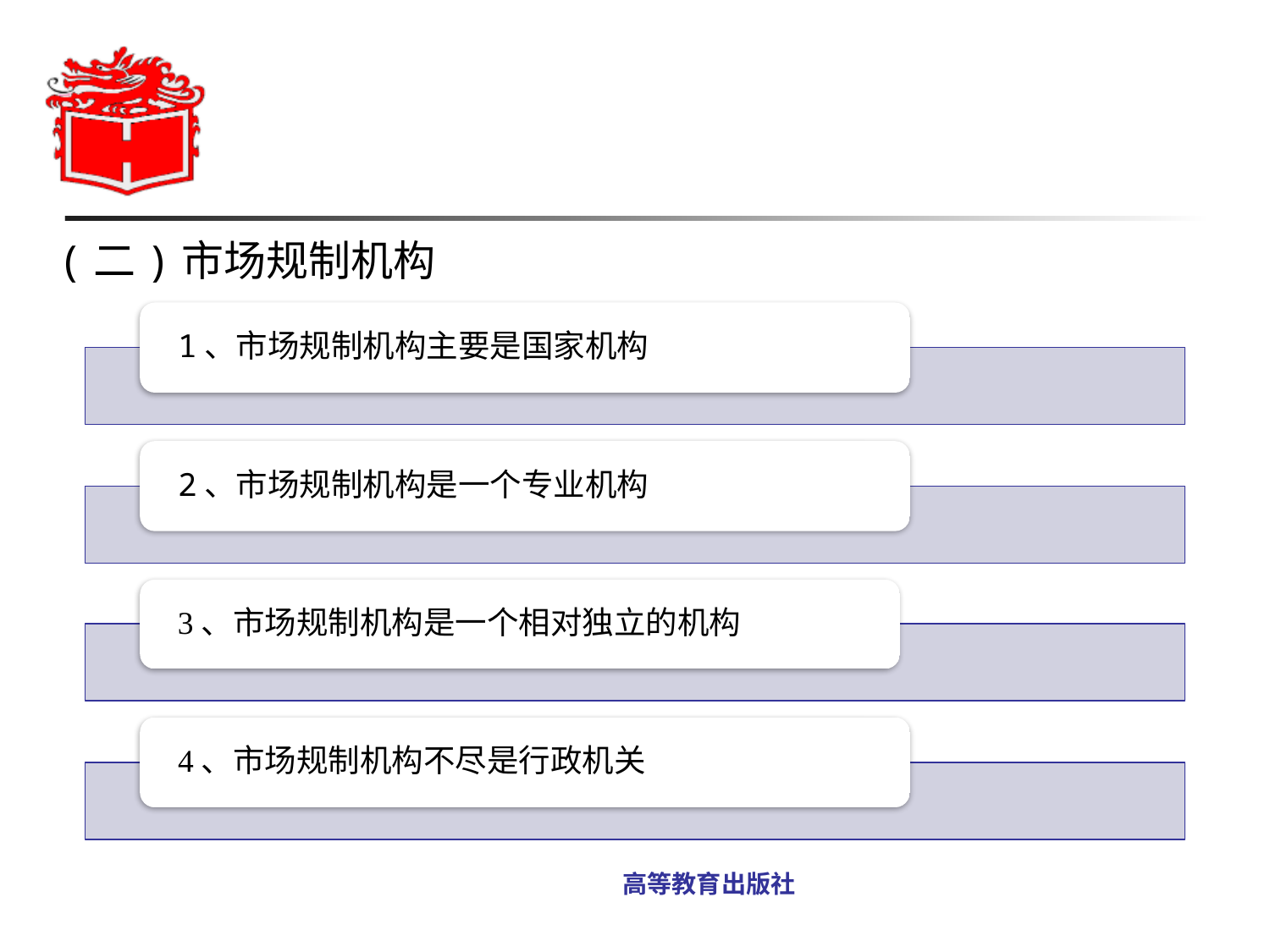

(二)市场规制机构
1、市场规制机构主要是国家机构
2、市场规制机构是一个专业机构
3、市场规制机构是一个相对独立的机构
4、市场规制机构不尽是行政机关

高等教育出版社